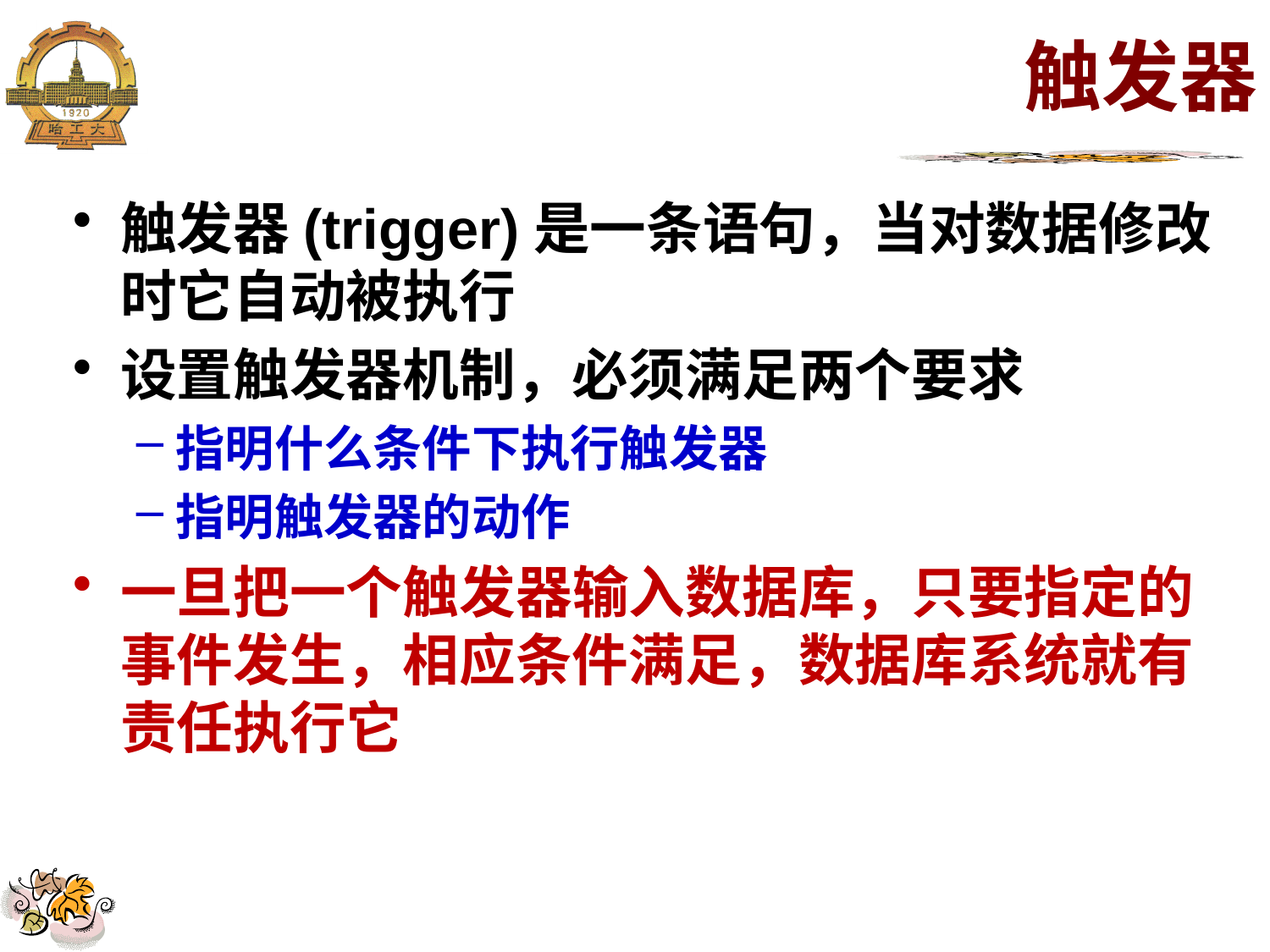

# 触发器
触发器(trigger)是一条语句，当对数据修改时它自动被执行
设置触发器机制，必须满足两个要求
指明什么条件下执行触发器
指明触发器的动作
一旦把一个触发器输入数据库，只要指定的事件发生，相应条件满足，数据库系统就有责任执行它